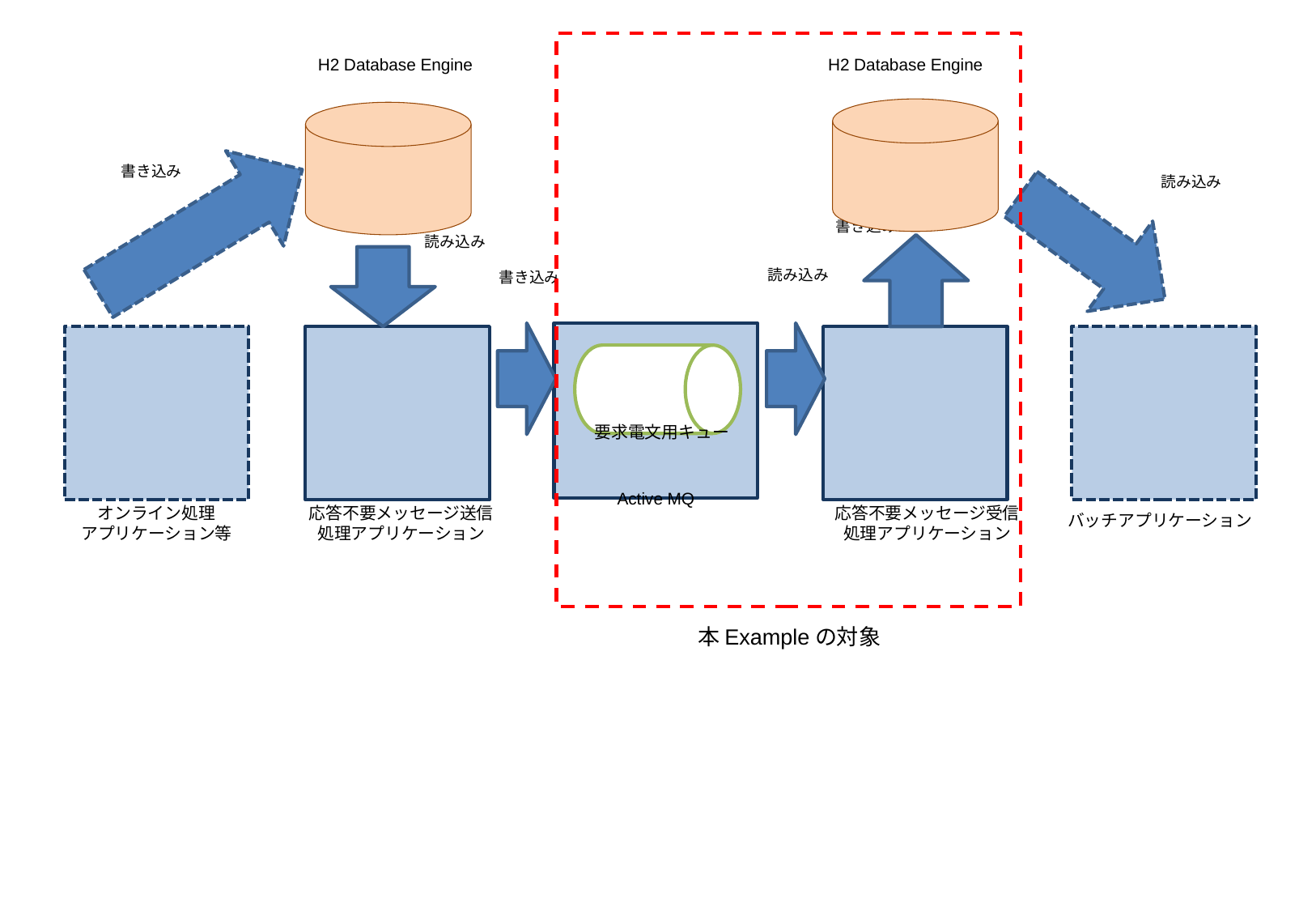

H2 Database Engine
H2 Database Engine

書き込み
読み込み

書き込み
読み込み

読み込み
書き込み

要求電文用キュー
Active MQ
オンライン処理
アプリケーション等
応答不要メッセージ送信
処理アプリケーション
応答不要メッセージ受信
処理アプリケーション
バッチアプリケーション
本Exampleの対象